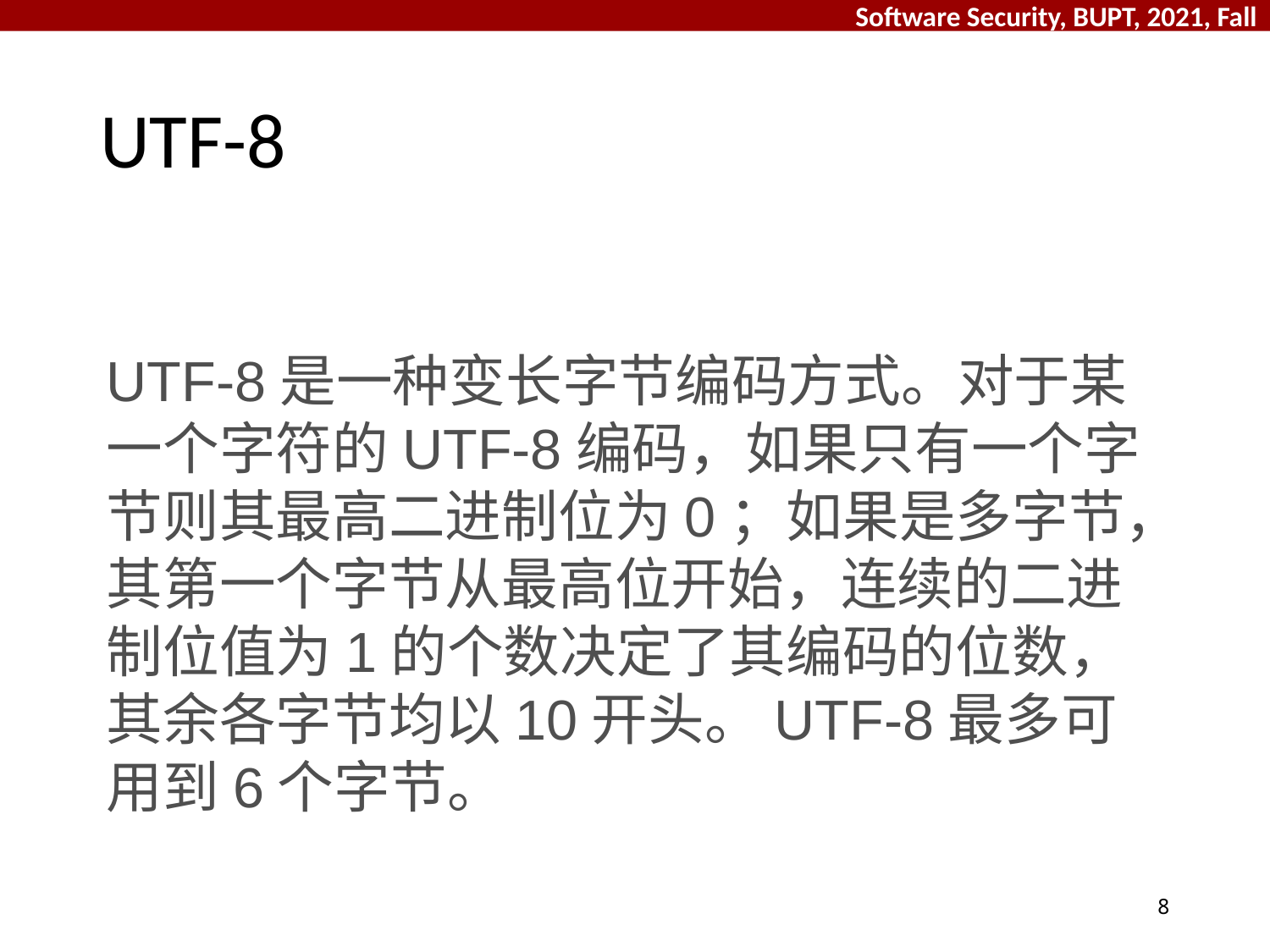

# UTF-8
UTF-8是一种变长字节编码方式。对于某一个字符的UTF-8编码，如果只有一个字节则其最高二进制位为0；如果是多字节，其第一个字节从最高位开始，连续的二进制位值为1的个数决定了其编码的位数，其余各字节均以10开头。UTF-8最多可用到6个字节。
8